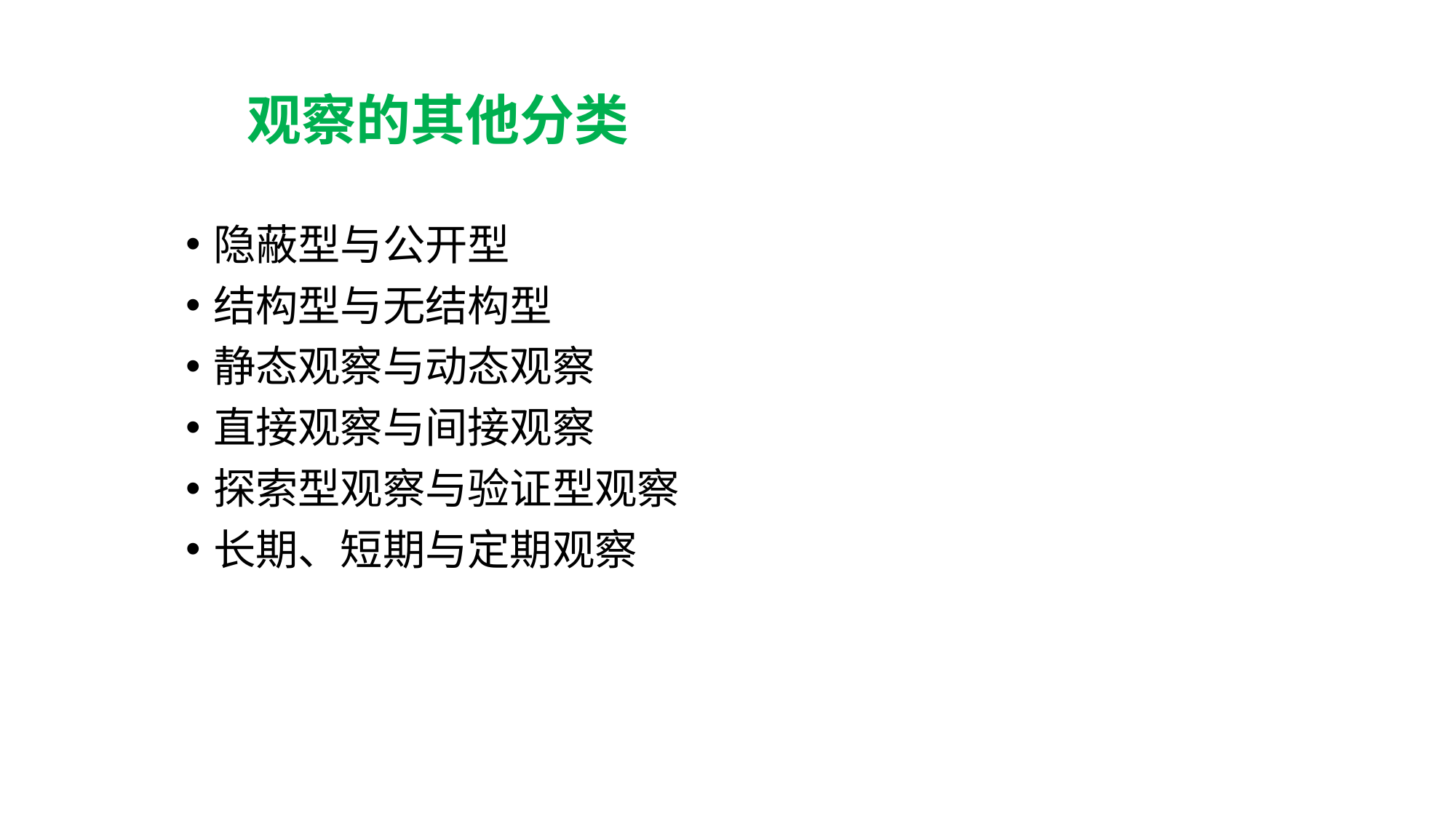

# 观察的其他分类
隐蔽型与公开型
结构型与无结构型
静态观察与动态观察
直接观察与间接观察
探索型观察与验证型观察
长期、短期与定期观察